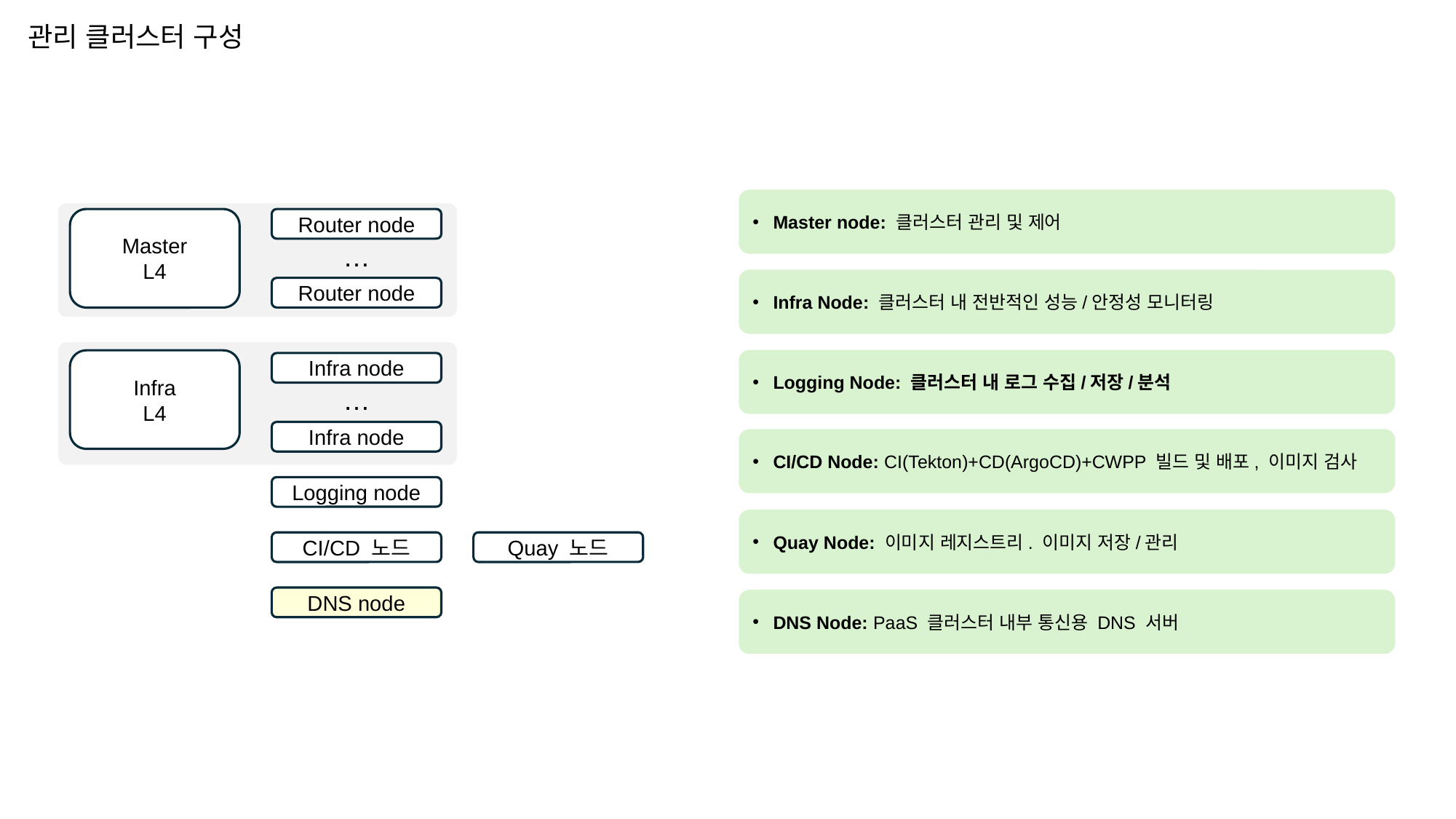

관리 클러스터 구성
Master node: 클러스터 관리 및 제어

Master
L4
Router node
…
Infra Node: 클러스터 내 전반적인 성능/안정성 모니터링
Router node

Logging Node: 클러스터 내 로그 수집/저장/분석
Infra
L4
Infra node
…
Infra node
CI/CD Node: CI(Tekton)+CD(ArgoCD)+CWPP 빌드 및 배포, 이미지 검사
Logging node
Quay Node: 이미지 레지스트리. 이미지 저장/관리
CI/CD 노드
Quay 노드
DNS node
DNS Node: PaaS 클러스터 내부 통신용 DNS 서버